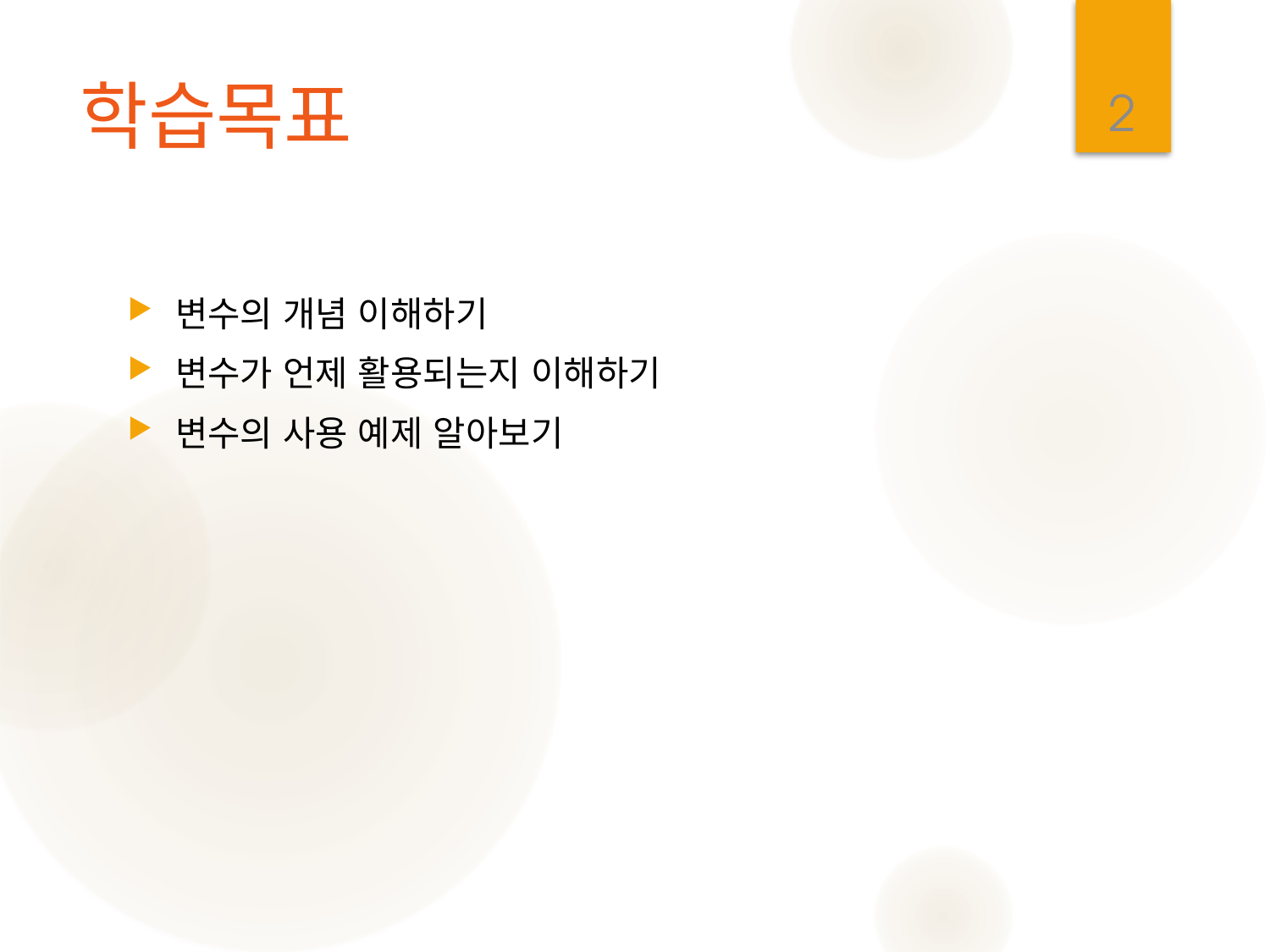

2
# 학습목표
변수의 개념 이해하기
변수가 언제 활용되는지 이해하기
변수의 사용 예제 알아보기